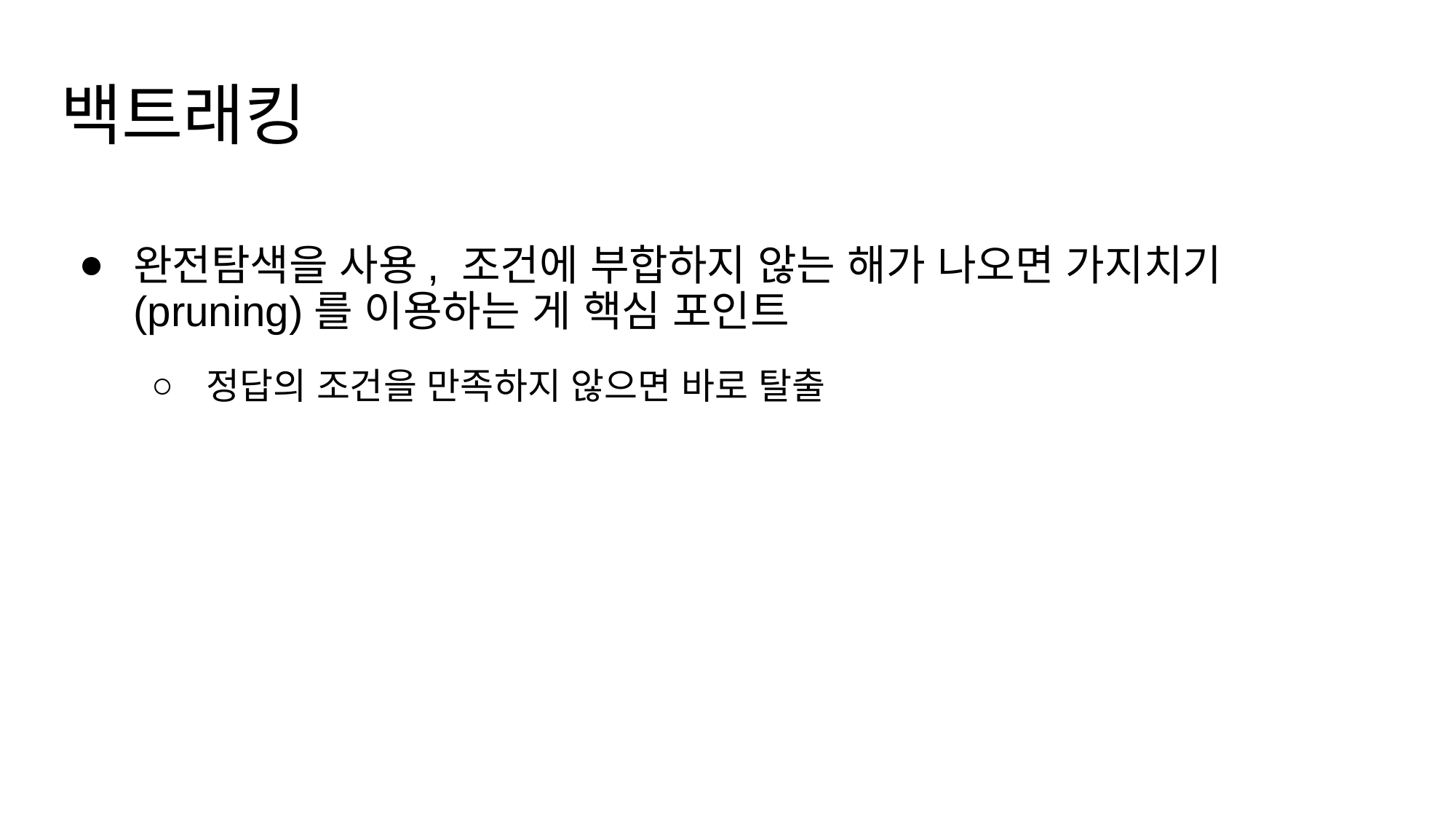

# 백트래킹
완전탐색을 사용, 조건에 부합하지 않는 해가 나오면 가지치기(pruning)를 이용하는 게 핵심 포인트
정답의 조건을 만족하지 않으면 바로 탈출